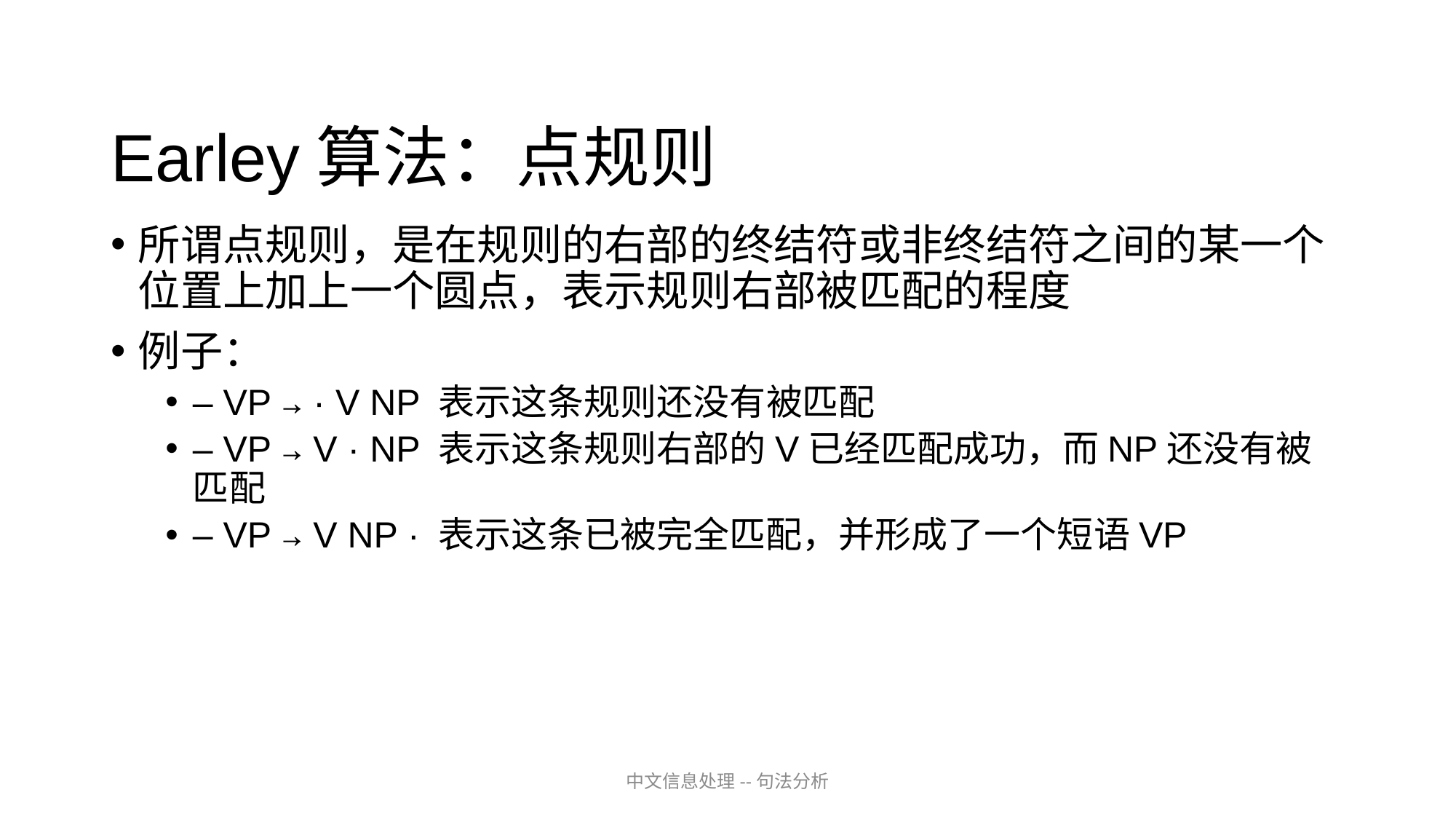

# Earley算法：点规则
所谓点规则，是在规则的右部的终结符或非终结符之间的某一个位置上加上一个圆点，表示规则右部被匹配的程度
例子：
– VP → · V NP 表示这条规则还没有被匹配
– VP → V · NP 表示这条规则右部的V已经匹配成功，而NP还没有被匹配
– VP → V NP · 表示这条已被完全匹配，并形成了一个短语VP

中文信息处理--句法分析
126